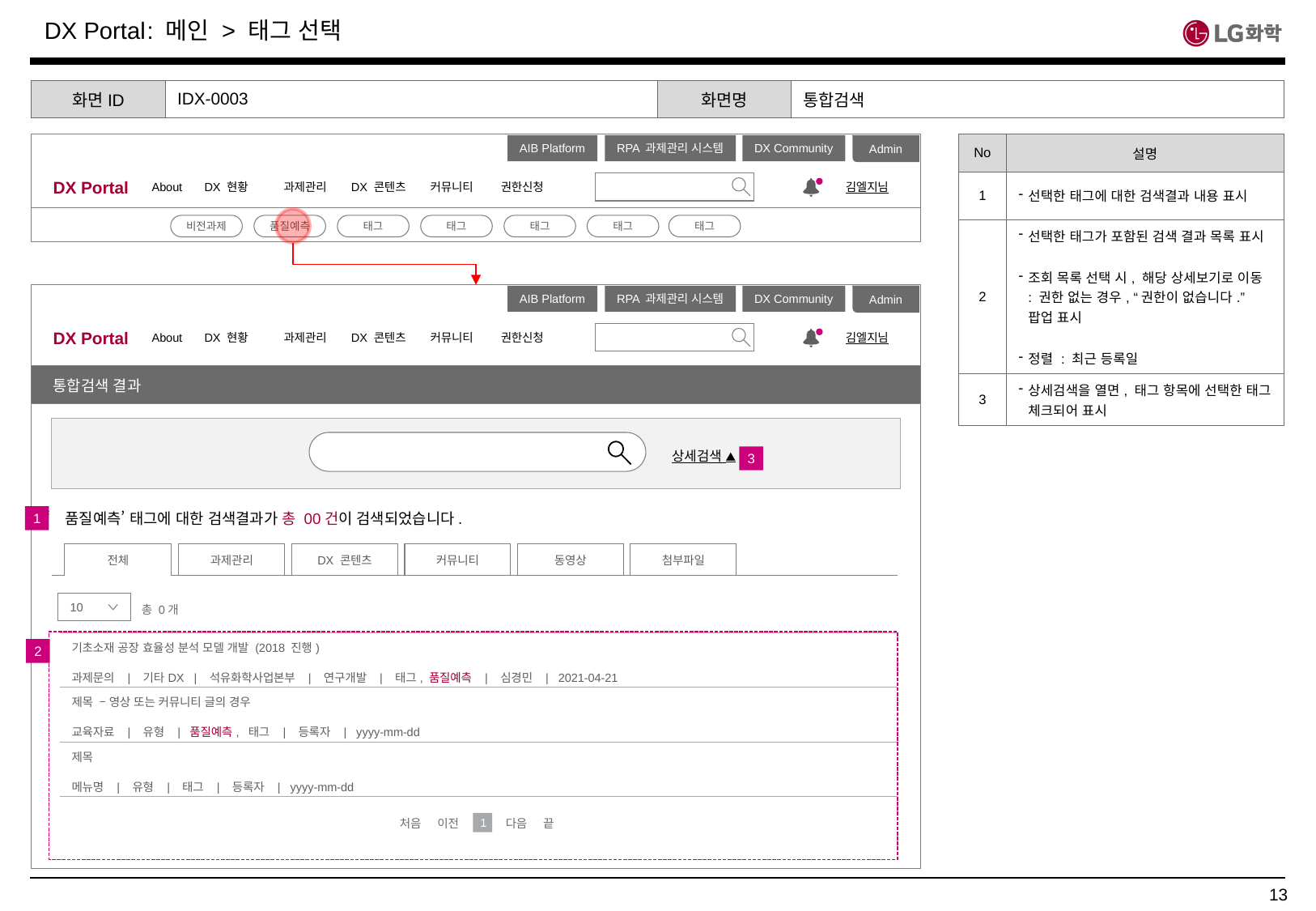

: 메인 > 태그 선택
| 화면ID | IDX-0003 | 화면명 | 통합검색 |
| --- | --- | --- | --- |

| No | 설명 |
| --- | --- |
| 1 | 선택한 태그에 대한 검색결과 내용 표시 |
| 2 | 선택한 태그가 포함된 검색 결과 목록 표시 조회 목록 선택 시, 해당 상세보기로 이동 : 권한 없는 경우, “권한이 없습니다.” 팝업 표시 정렬 : 최근 등록일 |
| 3 | 상세검색을 열면, 태그 항목에 선택한 태그 체크되어 표시 |

Admin
DX Portal

About
DX 현황
과제관리
DX 콘텐츠
커뮤니티
권한신청
김엘지님

AIB Platform
RPA 과제관리 시스템
DX Community
공지사항

비전과제
품질예측
태그
태그
태그
태그
태그

Admin
DX Portal

About
DX 현황
과제관리
DX 콘텐츠
커뮤니티
권한신청
김엘지님

AIB Platform
RPA 과제관리 시스템
DX Community

통합검색 결과

상세검색 ▲
3
‘품질예측’ 태그에 대한 검색결과가 총 00건이 검색되었습니다.
1
전체
DX 콘텐츠
커뮤니티
동영상
첨부파일
과제관리
10

총 0개

| 기초소재 공장 효율성 분석 모델 개발 (2018 진행) 과제문의 | 기타DX | 석유화학사업본부 | 연구개발 | 태그, 품질예측 | 심경민 | 2021-04-21 |
| --- |
| 제목 – 영상 또는 커뮤니티 글의 경우 교육자료 | 유형 | 품질예측, 태그 | 등록자 | yyyy-mm-dd |
| 제목 메뉴명 | 유형 | 태그 | 등록자 | yyyy-mm-dd |
2
처음     이전
다음     끝
1